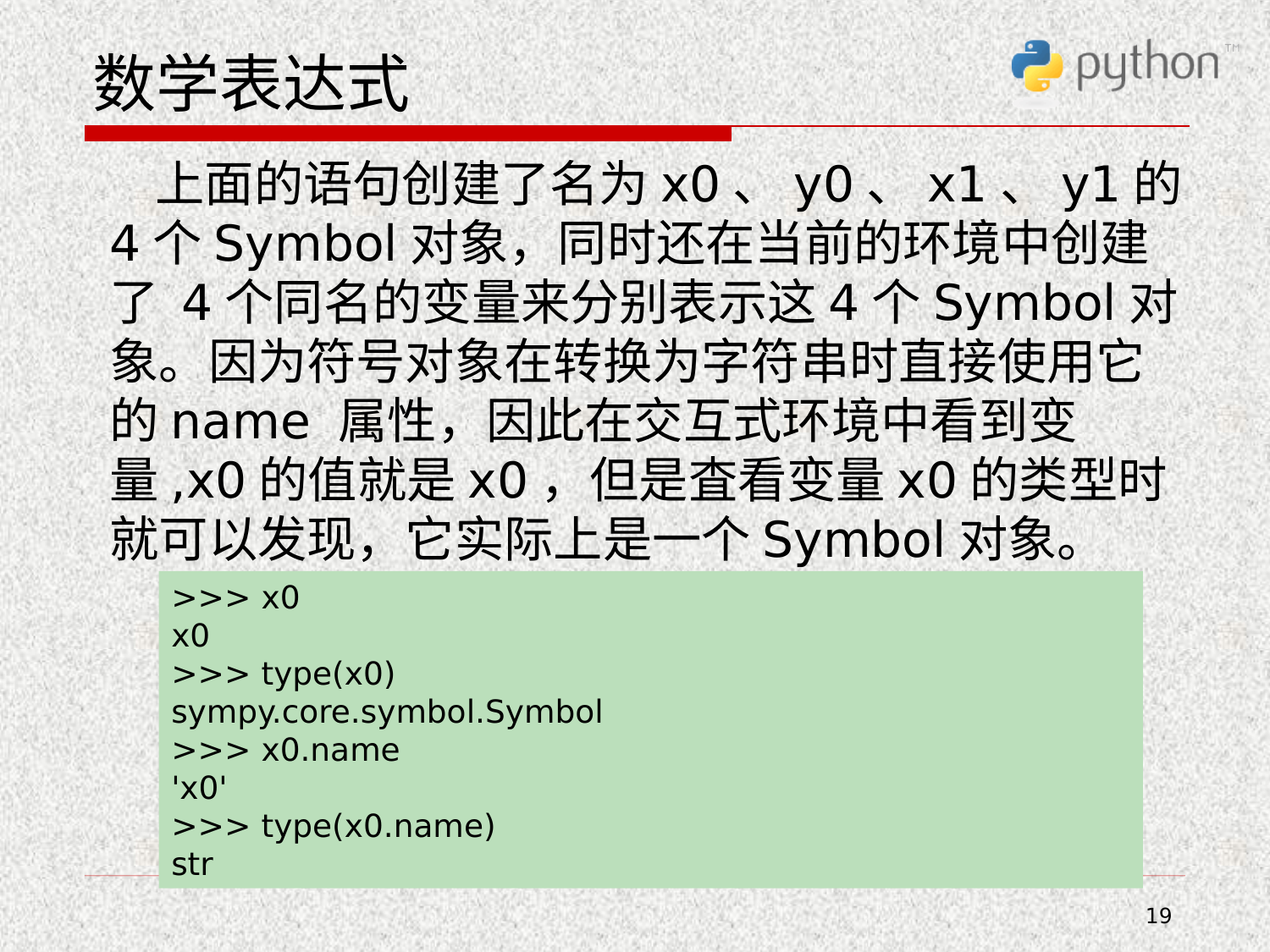

# 数学表达式
         上面的语句创建了名为x0、y0、x1、y1的4个Symbol对象，同时还在当前的环境中创建 了 4个同名的变量来分别表示这4个Symbol对象。因为符号对象在转换为字符串时直接使用它的name 属性，因此在交互式环境中看到变量,x0的值就是x0，但是査看变量x0的类型时就可以发现，它实际上是一个Symbol对象。
>>> x0
x0
>>> type(x0)
sympy.core.symbol.Symbol
>>> x0.name
'x0'
>>> type(x0.name)
str
19